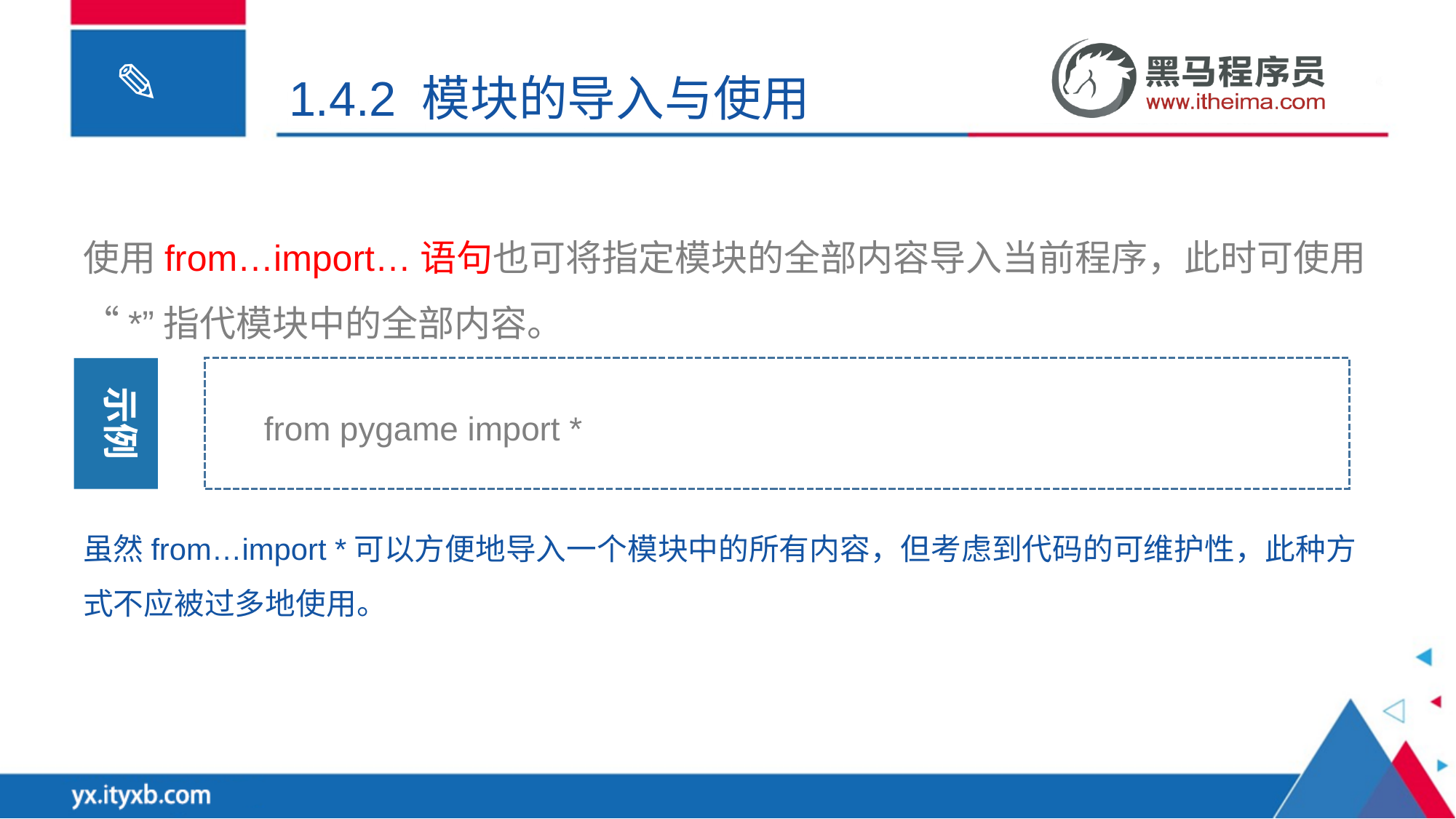

1.4.2 模块的导入与使用
使用from…import…语句也可将指定模块的全部内容导入当前程序，此时可使用“*”指代模块中的全部内容。

示例

from pygame import *
虽然from…import *可以方便地导入一个模块中的所有内容，但考虑到代码的可维护性，此种方式不应被过多地使用。